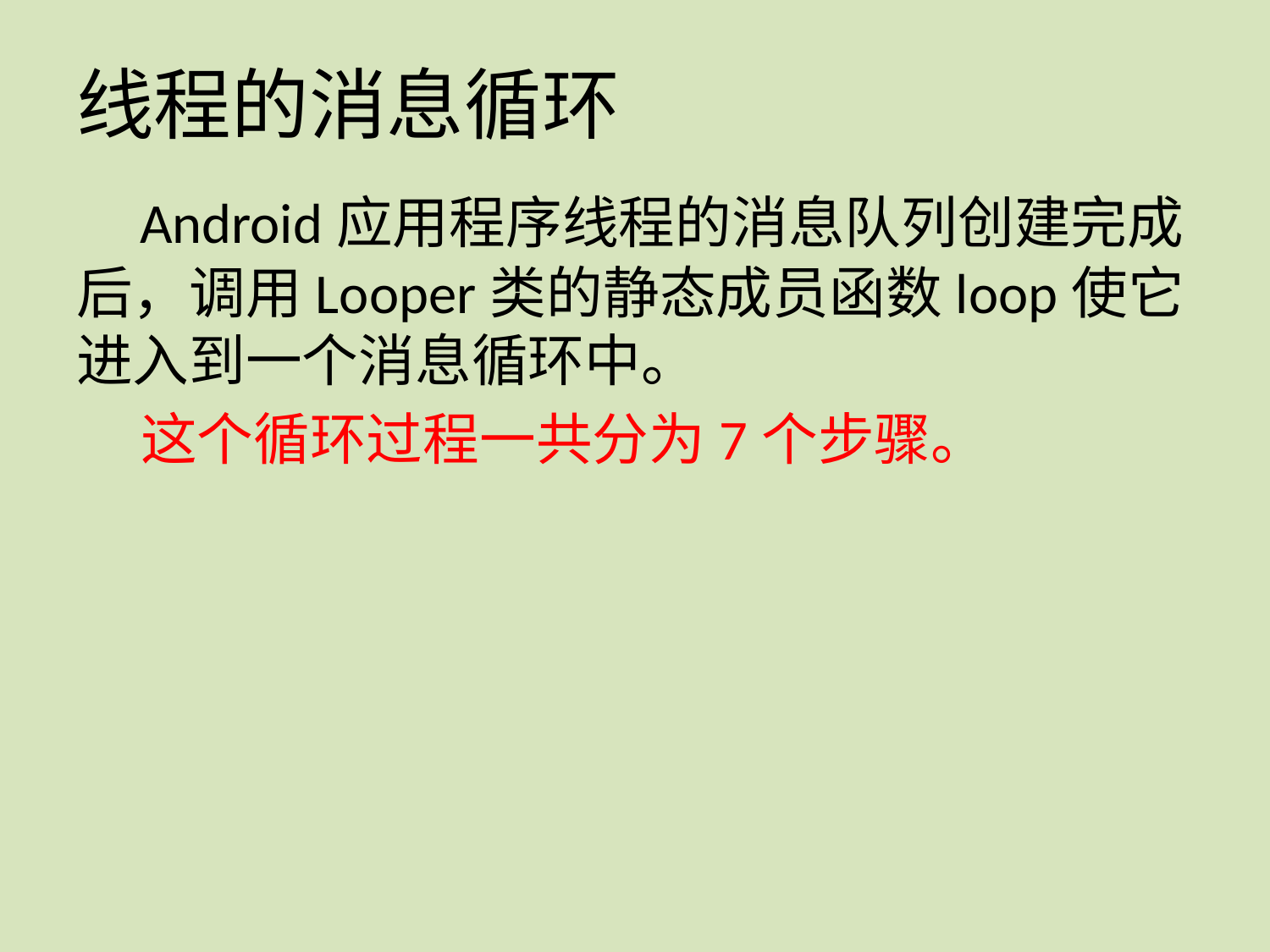

# 线程的消息循环
    Android应用程序线程的消息队列创建完成后，调用Looper类的静态成员函数loop使它进入到一个消息循环中。
    这个循环过程一共分为7个步骤。